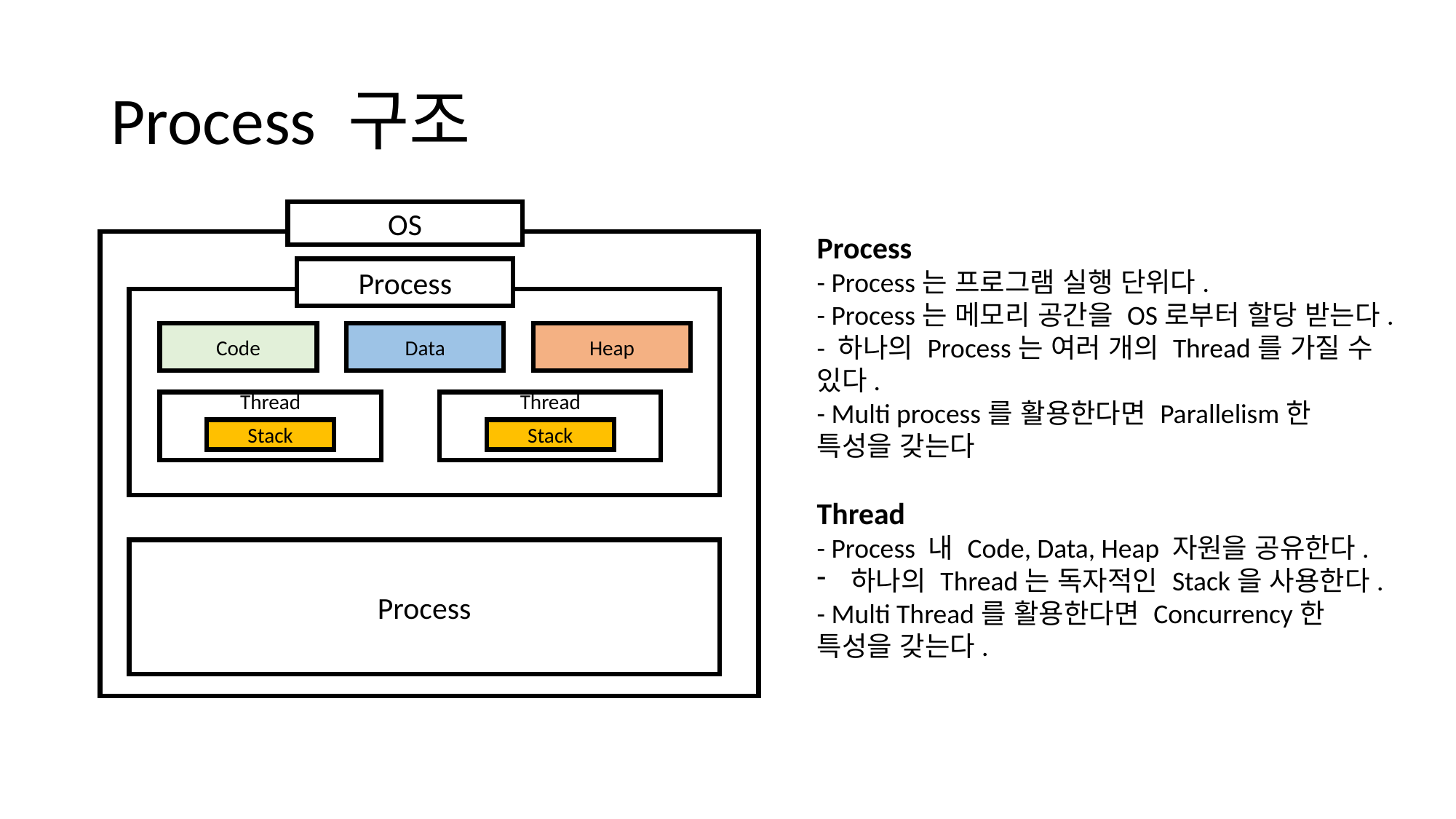

# Process 구조
OS

Process

Code
Data
Heap
Thread

Thread

Stack
Stack
Process
Process
- Process는 프로그램 실행 단위다.
- Process는 메모리 공간을 OS로부터 할당 받는다.
- 하나의 Process는 여러 개의 Thread를 가질 수 있다.
- Multi process를 활용한다면 Parallelism한 특성을 갖는다

Thread
- Process 내 Code, Data, Heap 자원을 공유한다.
하나의 Thread는 독자적인 Stack을 사용한다.
- Multi Thread를 활용한다면 Concurrency한 특성을 갖는다.